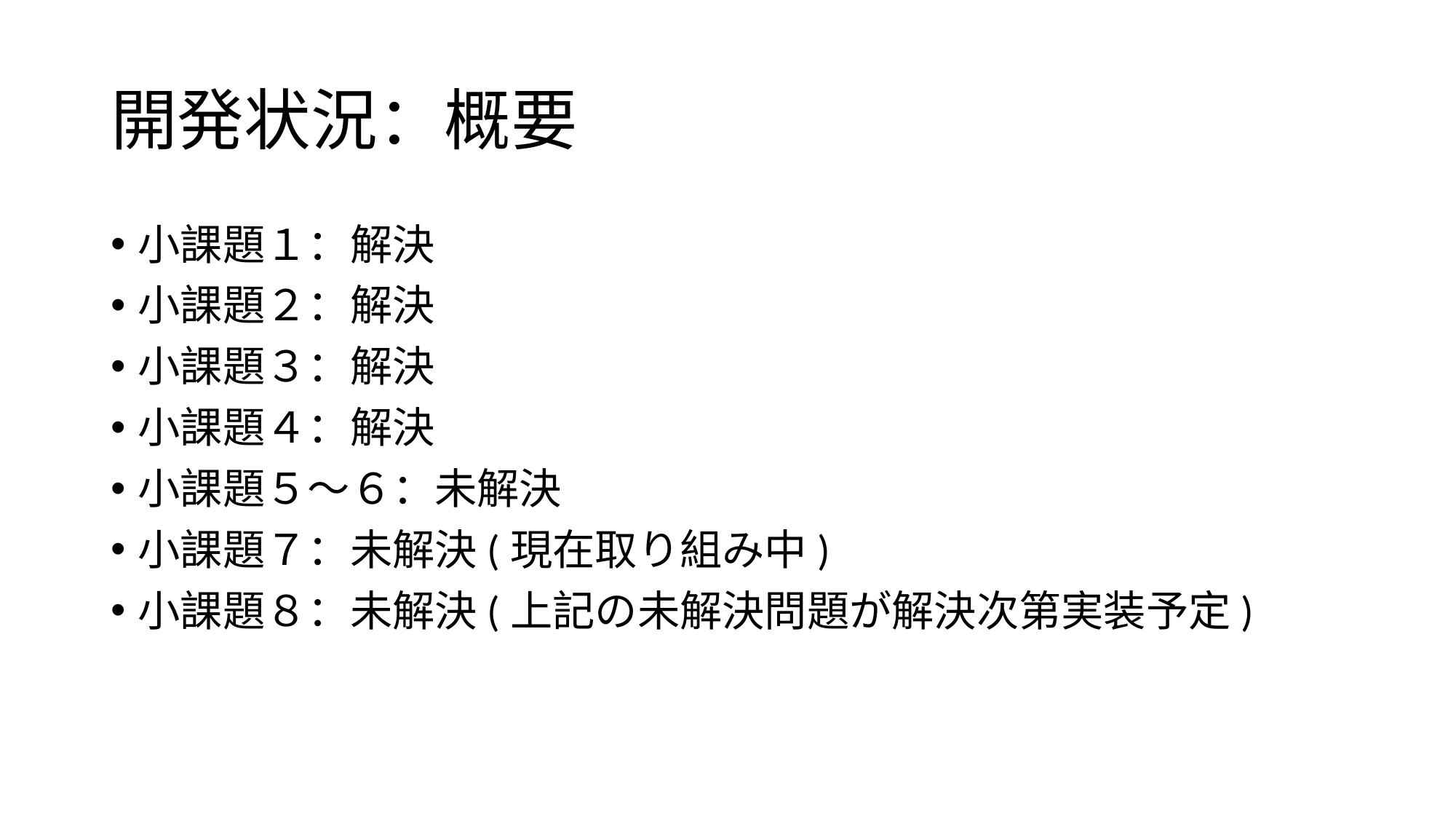

開発状況：概要
小課題１：解決
小課題２：解決
小課題３：解決
小課題４：解決
小課題５〜６：未解決
小課題７：未解決(現在取り組み中)
小課題８：未解決(上記の未解決問題が解決次第実装予定)